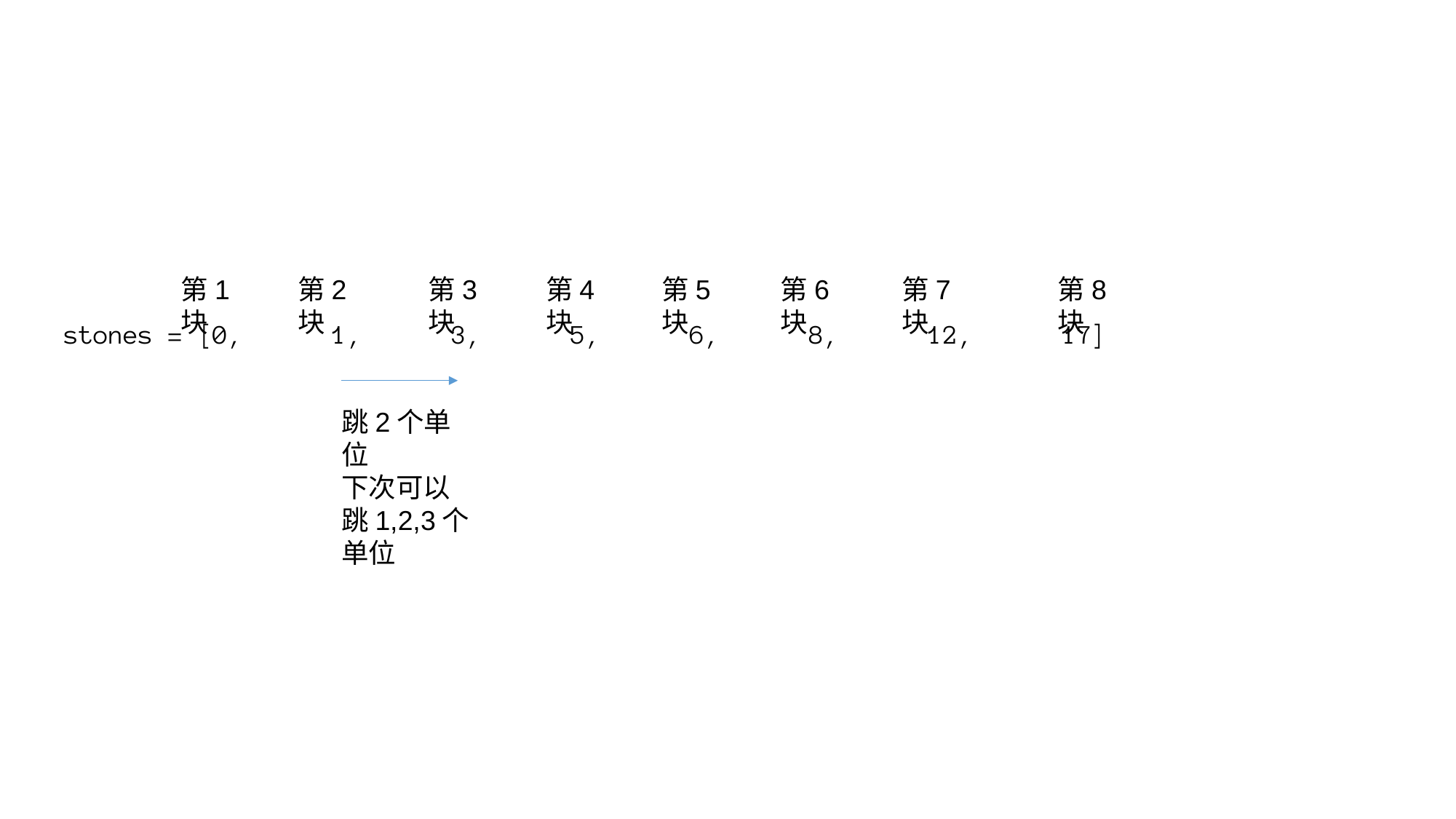

第1块
第2块
第3块
第4块
第5块
第6块
第7块
第8块
stones = [0,      1,      3,      5,      6,      8,      12,      17]
跳2个单位
下次可以跳1,2,3个单位